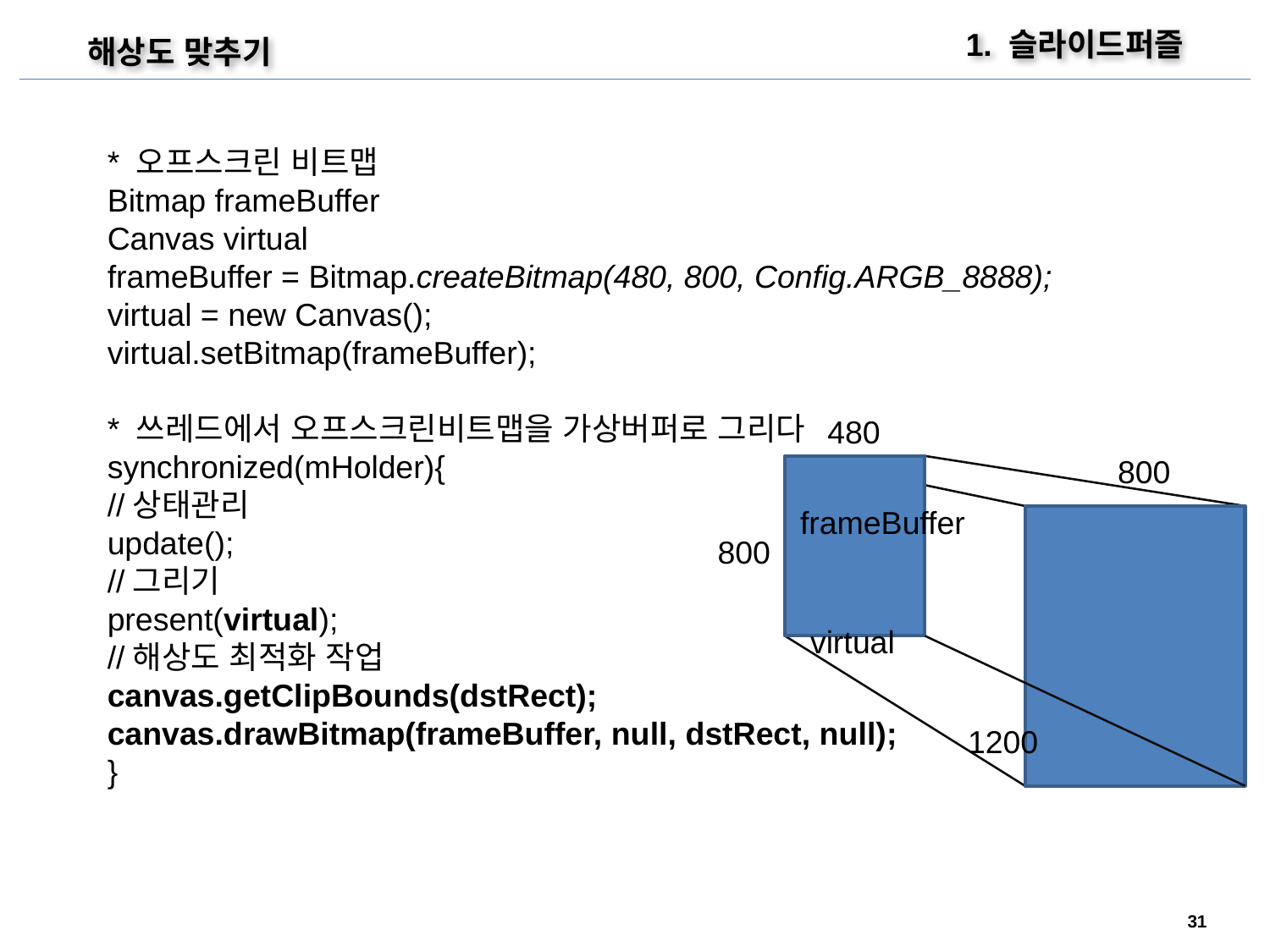

1. 슬라이드퍼즐
해상도 맞추기
* 오프스크린 비트맵
Bitmap frameBuffer
Canvas virtual
frameBuffer = Bitmap.createBitmap(480, 800, Config.ARGB_8888);
virtual = new Canvas();
virtual.setBitmap(frameBuffer);

* 쓰레드에서 오프스크린비트맵을 가상버퍼로 그리다
synchronized(mHolder){
//상태관리
update();
//그리기
present(virtual);
//해상도 최적화 작업
canvas.getClipBounds(dstRect);
canvas.drawBitmap(frameBuffer, null, dstRect, null);
}
480
800

frameBuffer

800
virtual
1200